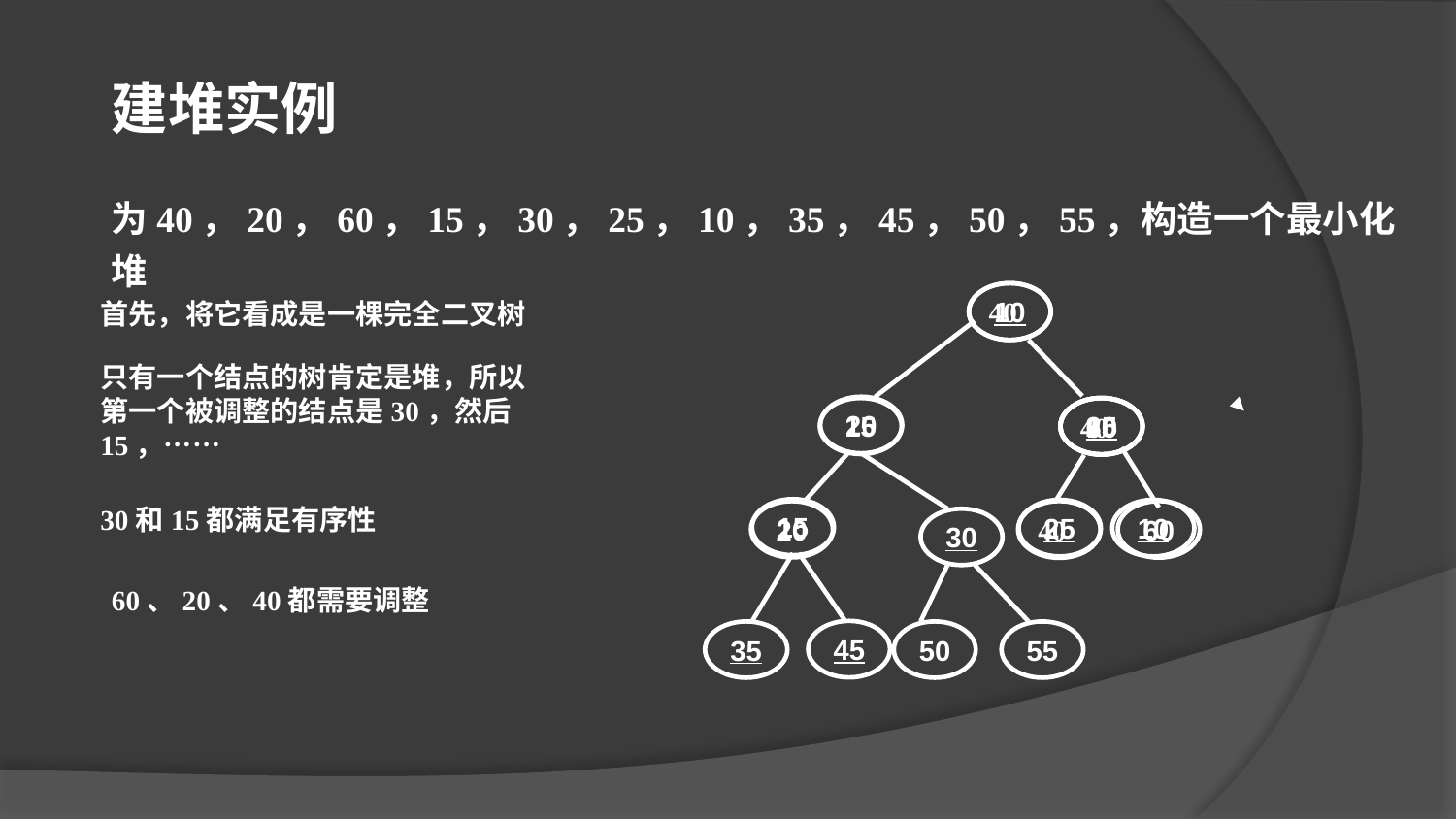

建堆实例
为40，20，60，15，30，25，10，35，45，50，55，构造一个最小化堆
首先，将它看成是一棵完全二叉树
40
10

只有一个结点的树肯定是堆，所以第一个被调整的结点是30，然后15，……
20
15
60
10
40
25

30和15都满足有序性
15
25
10
20
40
60
30

60、20、40都需要调整

45
35
50
55